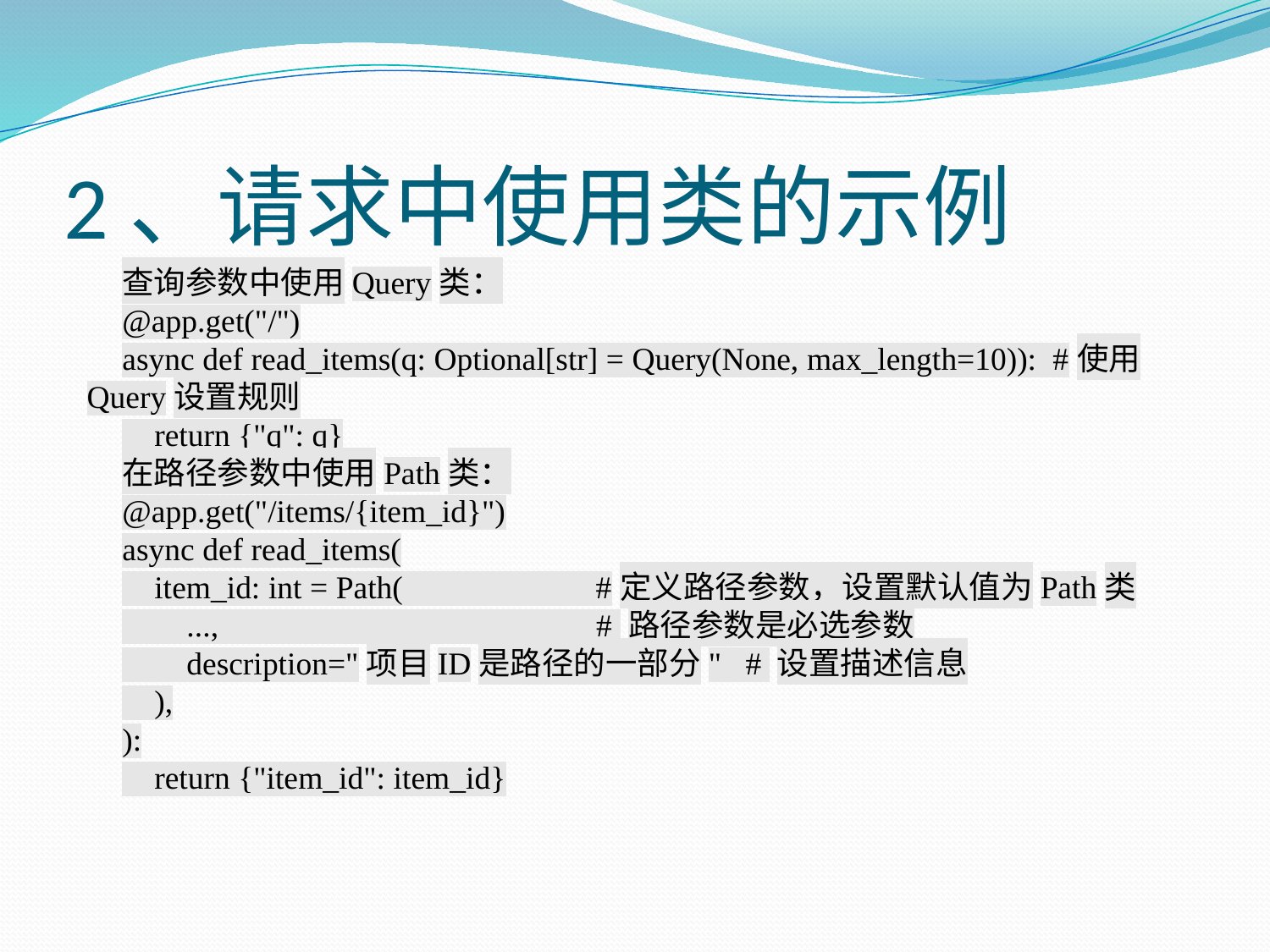

# 2、请求中使用类的示例
查询参数中使用Query类：
@app.get("/")
async def read_items(q: Optional[str] = Query(None, max_length=10)):  #使用Query设置规则
    return {"q": q}
在路径参数中使用Path类：
@app.get("/items/{item_id}")
async def read_items(
    item_id: int = Path(                        #定义路径参数，设置默认值为Path类
        ...,                                               # 路径参数是必选参数
        description="项目ID是路径的一部分"   # 设置描述信息
    ),
):
    return {"item_id": item_id}